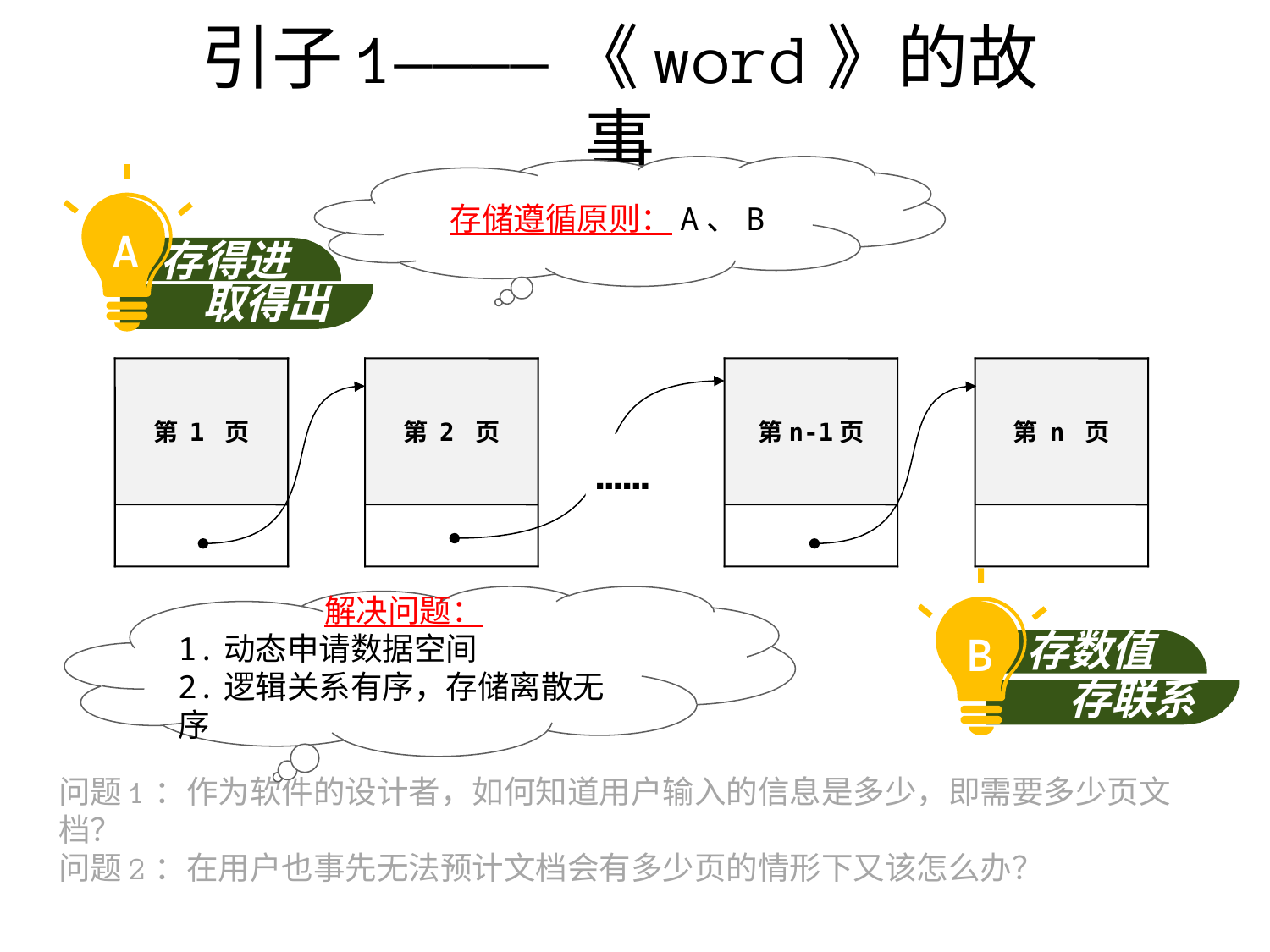

# 引子1————《word》的故事
存储遵循原则：A、B
A
存得进

取得出
第 1 页

第 2 页

第n-1页

第 n 页

……
B
存数值

存联系
解决问题：
1.动态申请数据空间
2.逻辑关系有序，存储离散无序
问题1：作为软件的设计者，如何知道用户输入的信息是多少，即需要多少页文档？
问题2：在用户也事先无法预计文档会有多少页的情形下又该怎么办？
59